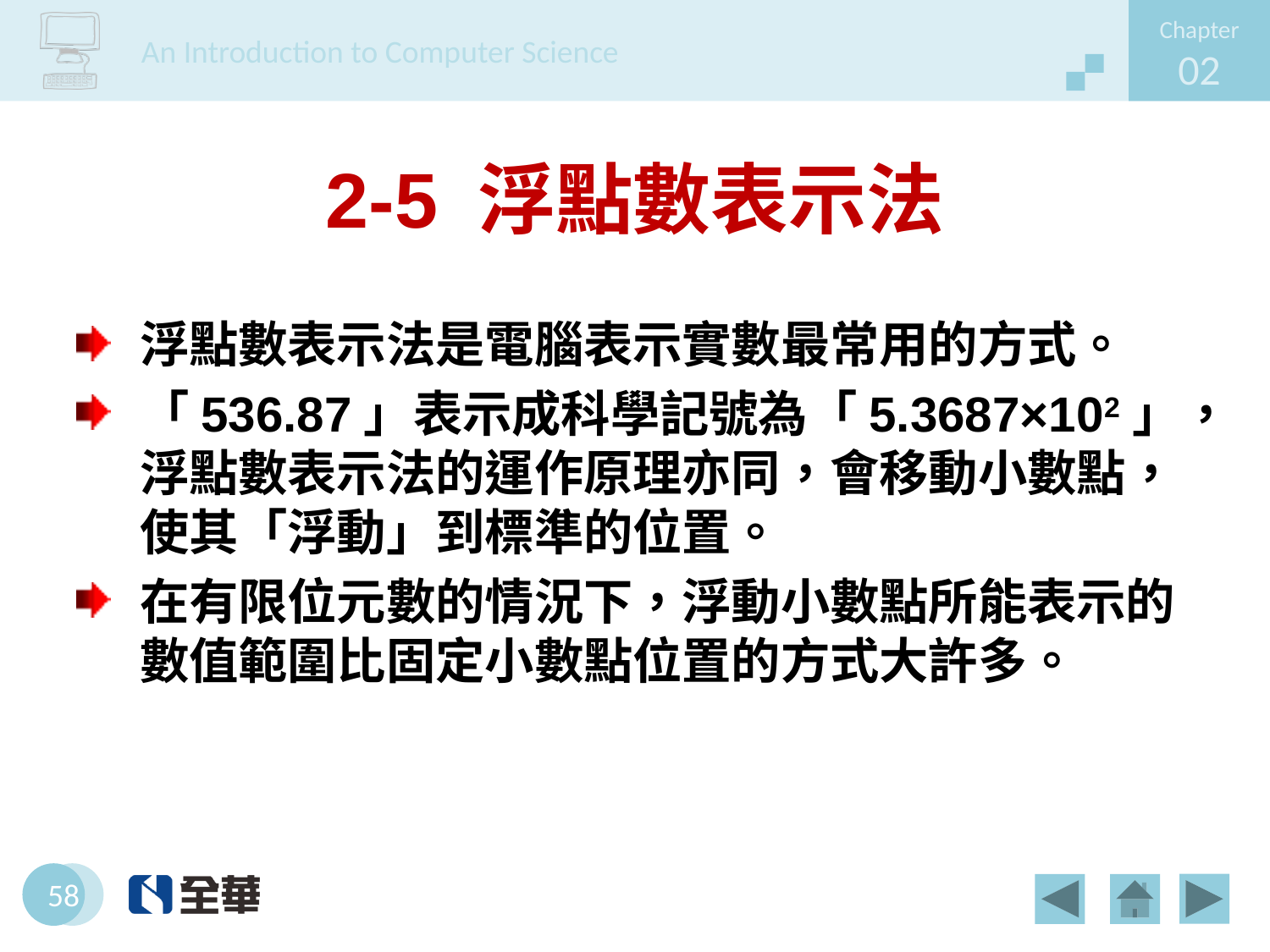

# 2-5 浮點數表示法
浮點數表示法是電腦表示實數最常用的方式。
「536.87」表示成科學記號為「5.3687×102」，浮點數表示法的運作原理亦同，會移動小數點，使其「浮動」到標準的位置。
在有限位元數的情況下，浮動小數點所能表示的數值範圍比固定小數點位置的方式大許多。